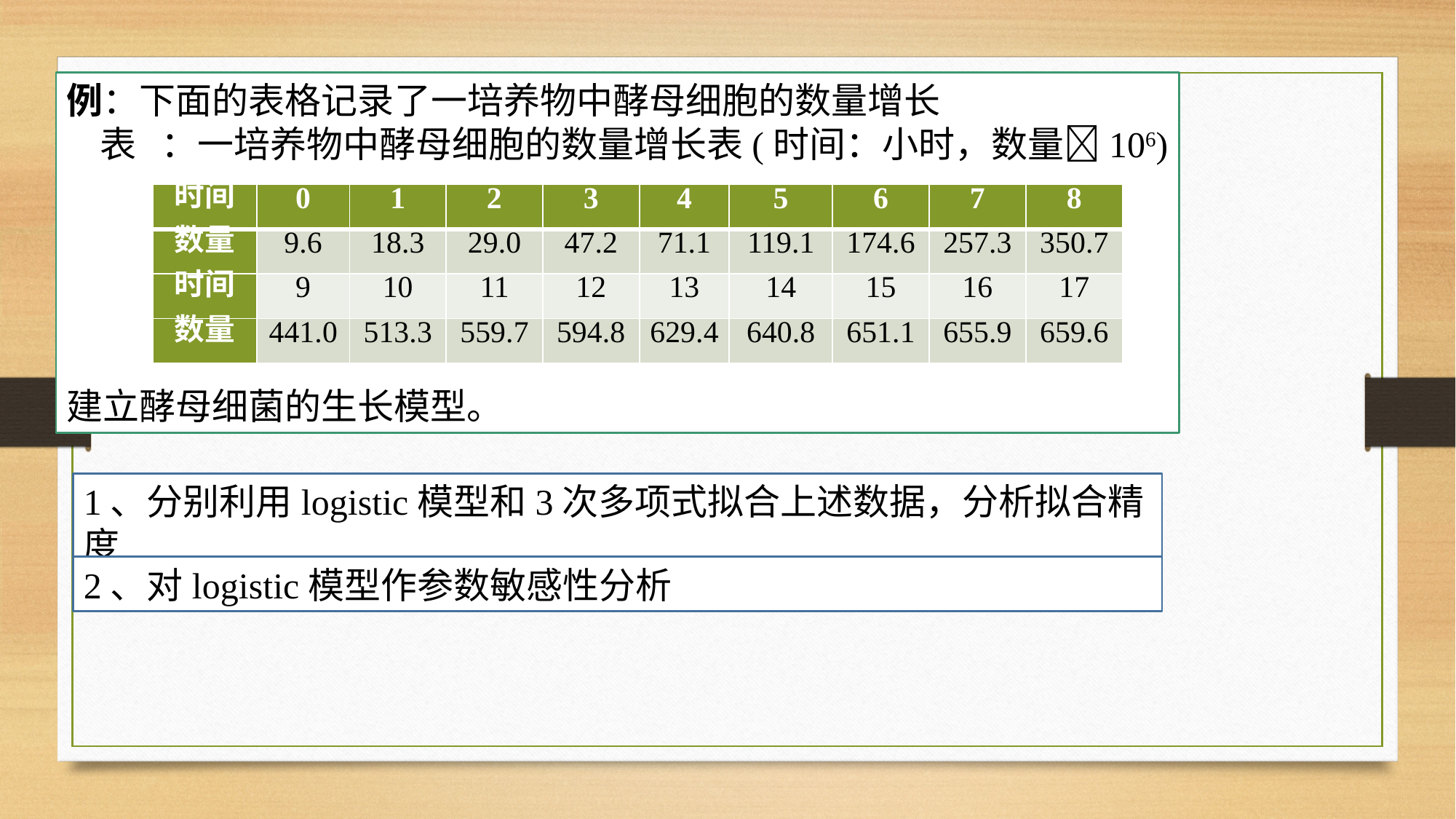

例：下面的表格记录了一培养物中酵母细胞的数量增长
   表   ：一培养物中酵母细胞的数量增长表(时间：小时，数量×106)

建立酵母细菌的生长模型。
| 时间 | 0 | 1 | 2 | 3 | 4 | 5 | 6 | 7 | 8 |
| --- | --- | --- | --- | --- | --- | --- | --- | --- | --- |
| 数量 | 9.6 | 18.3 | 29.0 | 47.2 | 71.1 | 119.1 | 174.6 | 257.3 | 350.7 |
| 时间 | 9 | 10 | 11 | 12 | 13 | 14 | 15 | 16 | 17 |
| 数量 | 441.0 | 513.3 | 559.7 | 594.8 | 629.4 | 640.8 | 651.1 | 655.9 | 659.6 |
1、分别利用logistic模型和3次多项式拟合上述数据，分析拟合精度
2、对logistic模型作参数敏感性分析